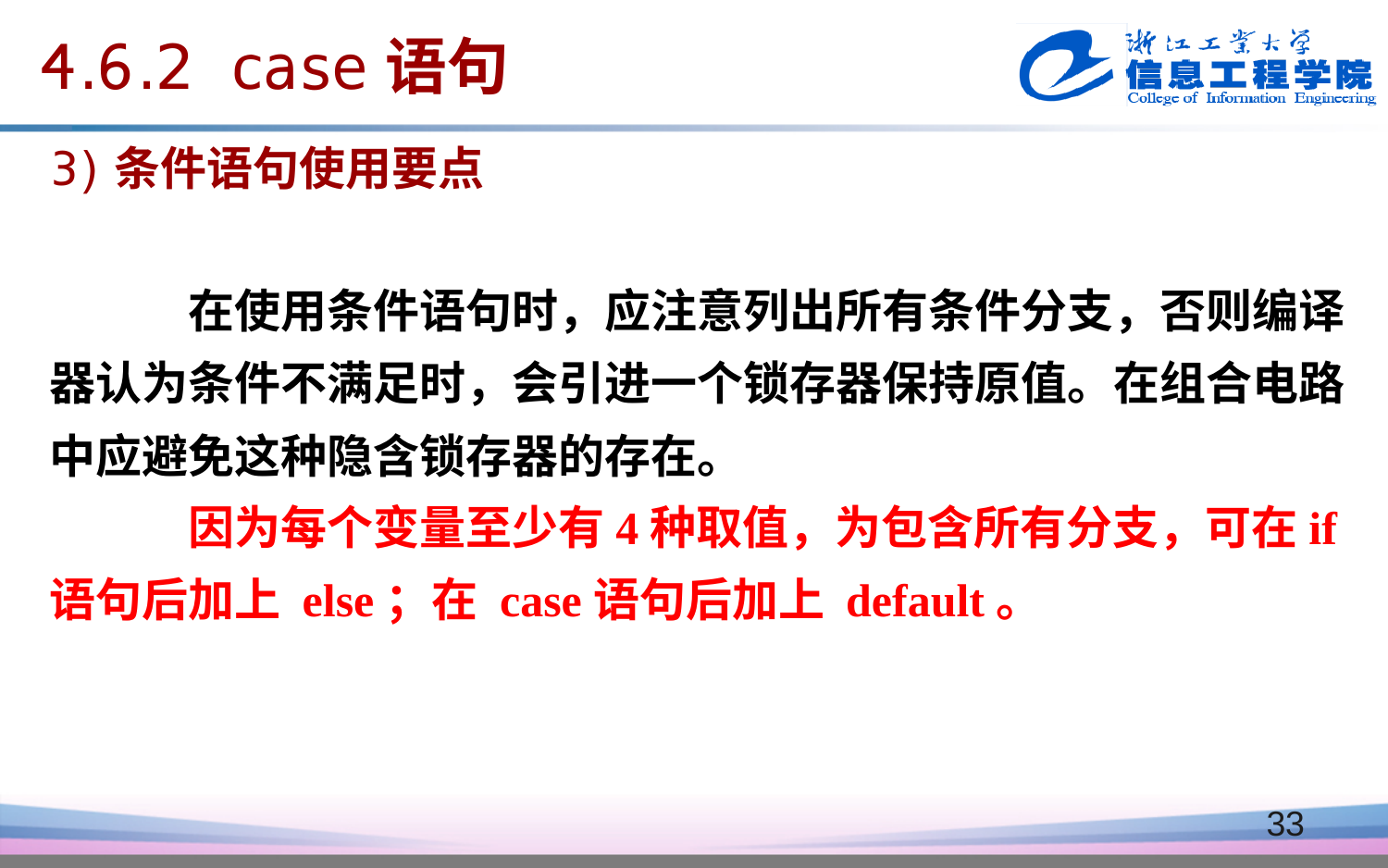

4.6.2  case语句
3)条件语句使用要点
	在使用条件语句时，应注意列出所有条件分支，否则编译器认为条件不满足时，会引进一个锁存器保持原值。在组合电路中应避免这种隐含锁存器的存在。
	因为每个变量至少有4种取值，为包含所有分支，可在if语句后加上 else；在 case语句后加上 default。
33